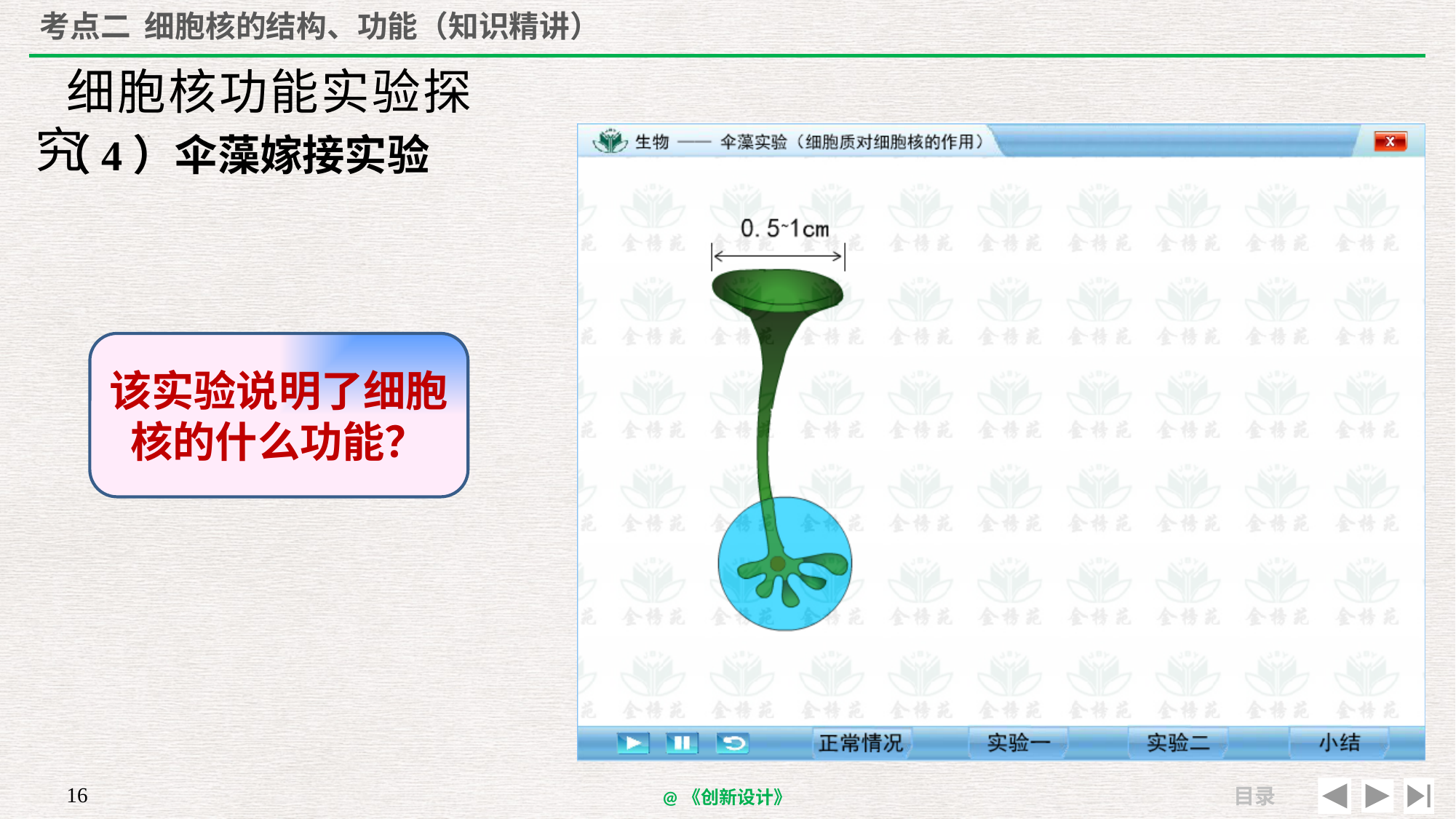

# 考点二  细胞核的结构、功能（知识精讲）
细胞核功能实验探究
（4）伞藻嫁接实验
该实验说明了细胞核的什么功能？